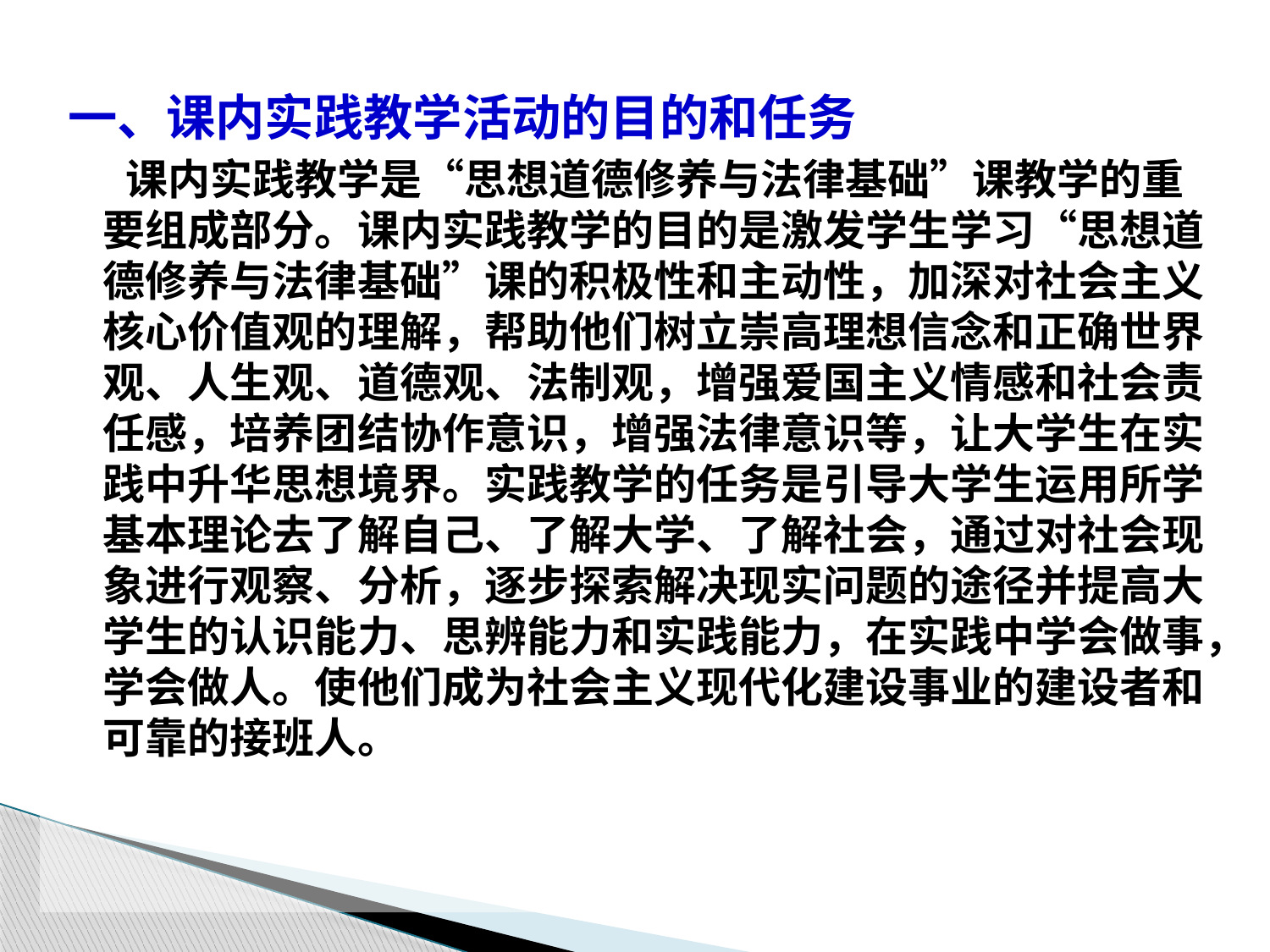

一、课内实践教学活动的目的和任务
     课内实践教学是“思想道德修养与法律基础”课教学的重要组成部分。课内实践教学的目的是激发学生学习“思想道德修养与法律基础”课的积极性和主动性，加深对社会主义核心价值观的理解，帮助他们树立崇高理想信念和正确世界观、人生观、道德观、法制观，增强爱国主义情感和社会责任感，培养团结协作意识，增强法律意识等，让大学生在实践中升华思想境界。实践教学的任务是引导大学生运用所学基本理论去了解自己、了解大学、了解社会，通过对社会现象进行观察、分析，逐步探索解决现实问题的途径并提高大学生的认识能力、思辨能力和实践能力，在实践中学会做事，学会做人。使他们成为社会主义现代化建设事业的建设者和可靠的接班人。